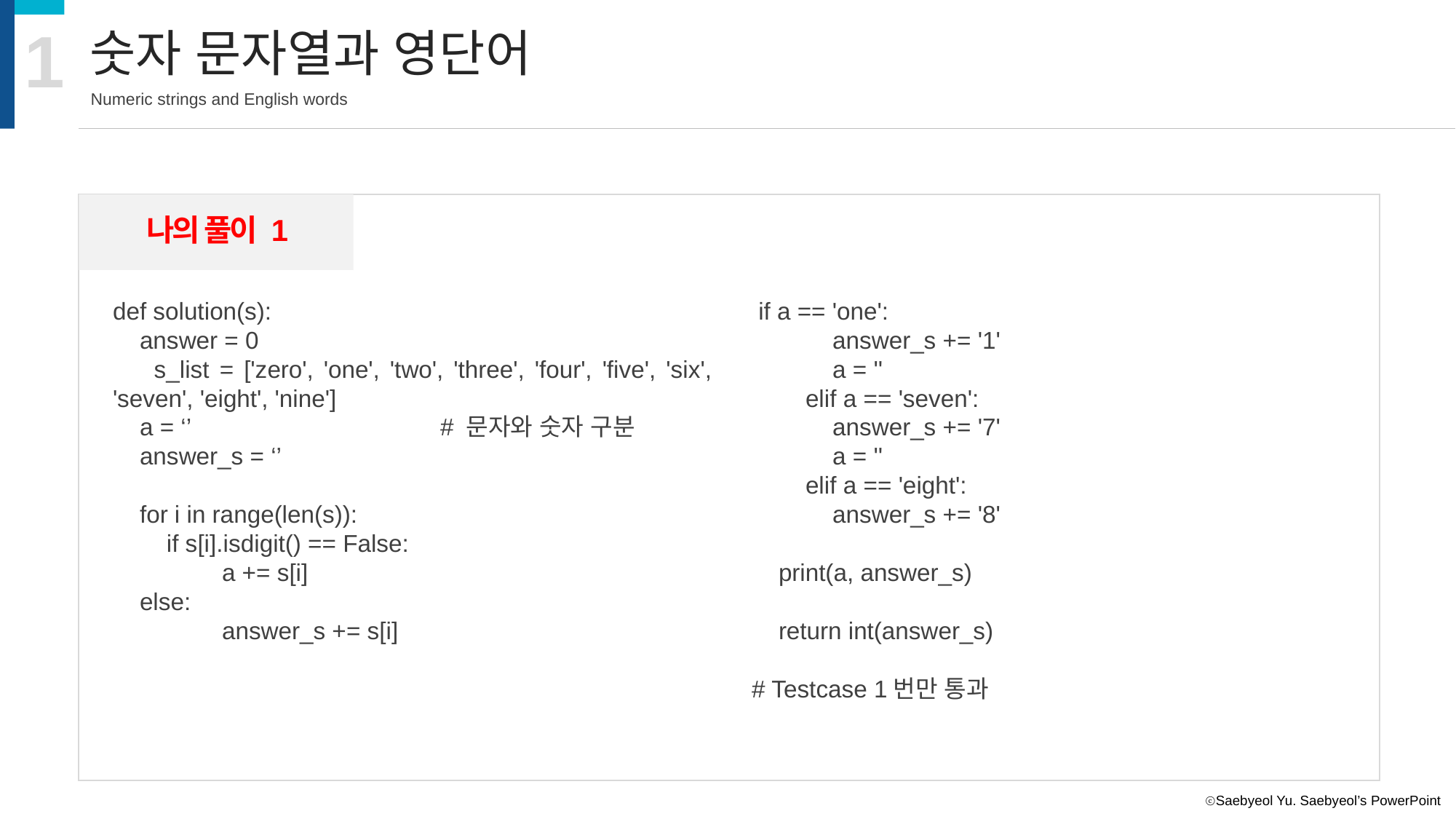

1
숫자 문자열과 영단어
Numeric strings and English words

나의 풀이 1
def solution(s):
    answer = 0
    s_list = ['zero', 'one', 'two', 'three', 'four', 'five', 'six', 'seven', 'eight', 'nine']
    a = ‘’			# 문자와 숫자 구분
    answer_s = ‘’

    for i in range(len(s)):
        if s[i].isdigit() == False:
	a += s[i]
    else:
	answer_s += s[i]

 if a == 'one':
            answer_s += '1'
            a = ''
        elif a == 'seven':
            answer_s += '7'
            a = ''
        elif a == 'eight':
            answer_s += '8'

    print(a, answer_s)

    return int(answer_s)

# Testcase 1번만 통과